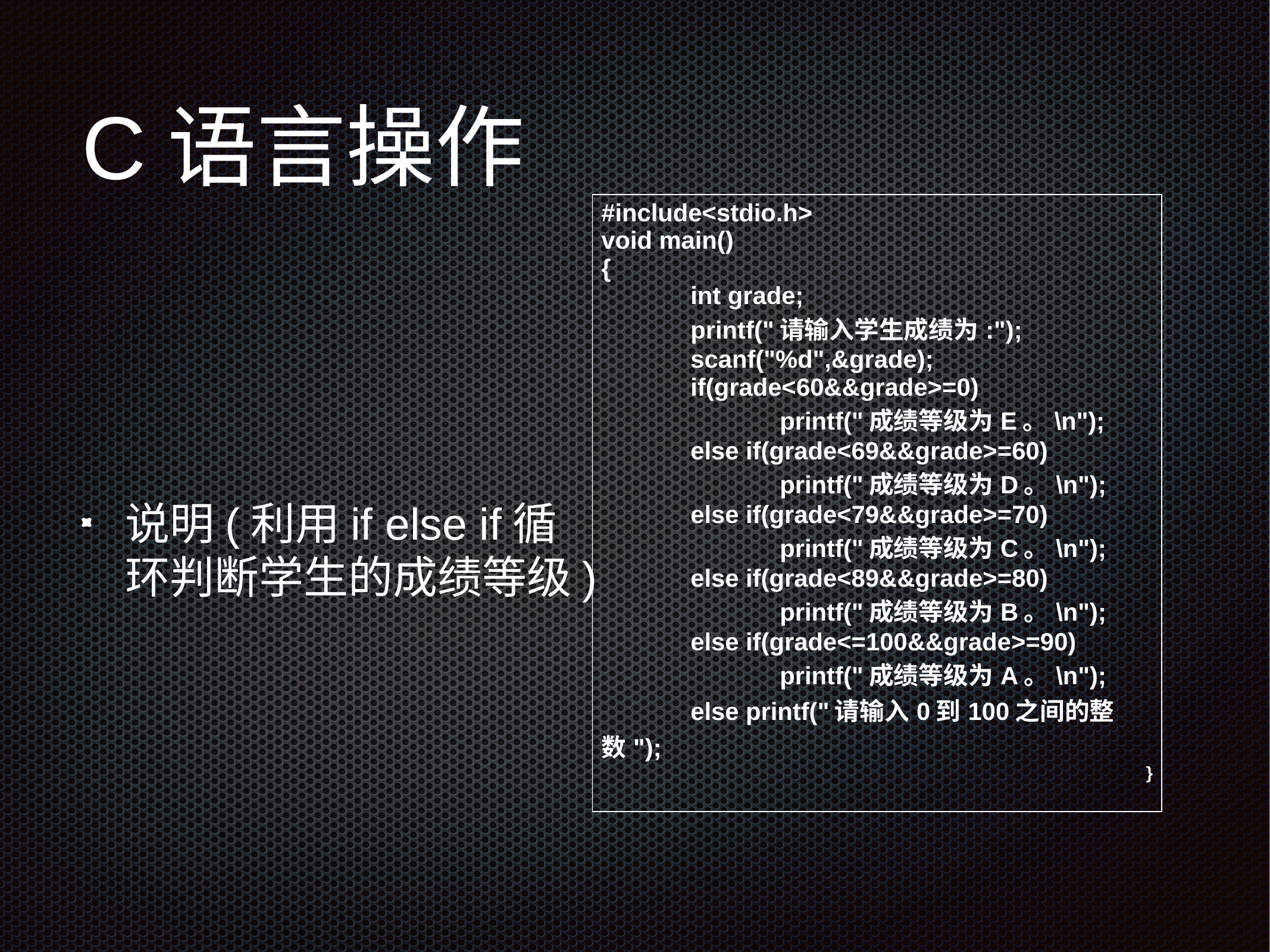

# C语言操作
| #include<stdio.h> void main() { int grade; printf("请输入学生成绩为:"); scanf("%d",&grade); if(grade<60&&grade>=0) printf("成绩等级为E。\n"); else if(grade<69&&grade>=60) printf("成绩等级为D。\n"); else if(grade<79&&grade>=70) printf("成绩等级为C。\n"); else if(grade<89&&grade>=80) printf("成绩等级为B。\n"); else if(grade<=100&&grade>=90) printf("成绩等级为A。\n"); else printf("请输入0到100之间的整数"); } |
| --- |
说明(利用if else if循环判断学生的成绩等级)